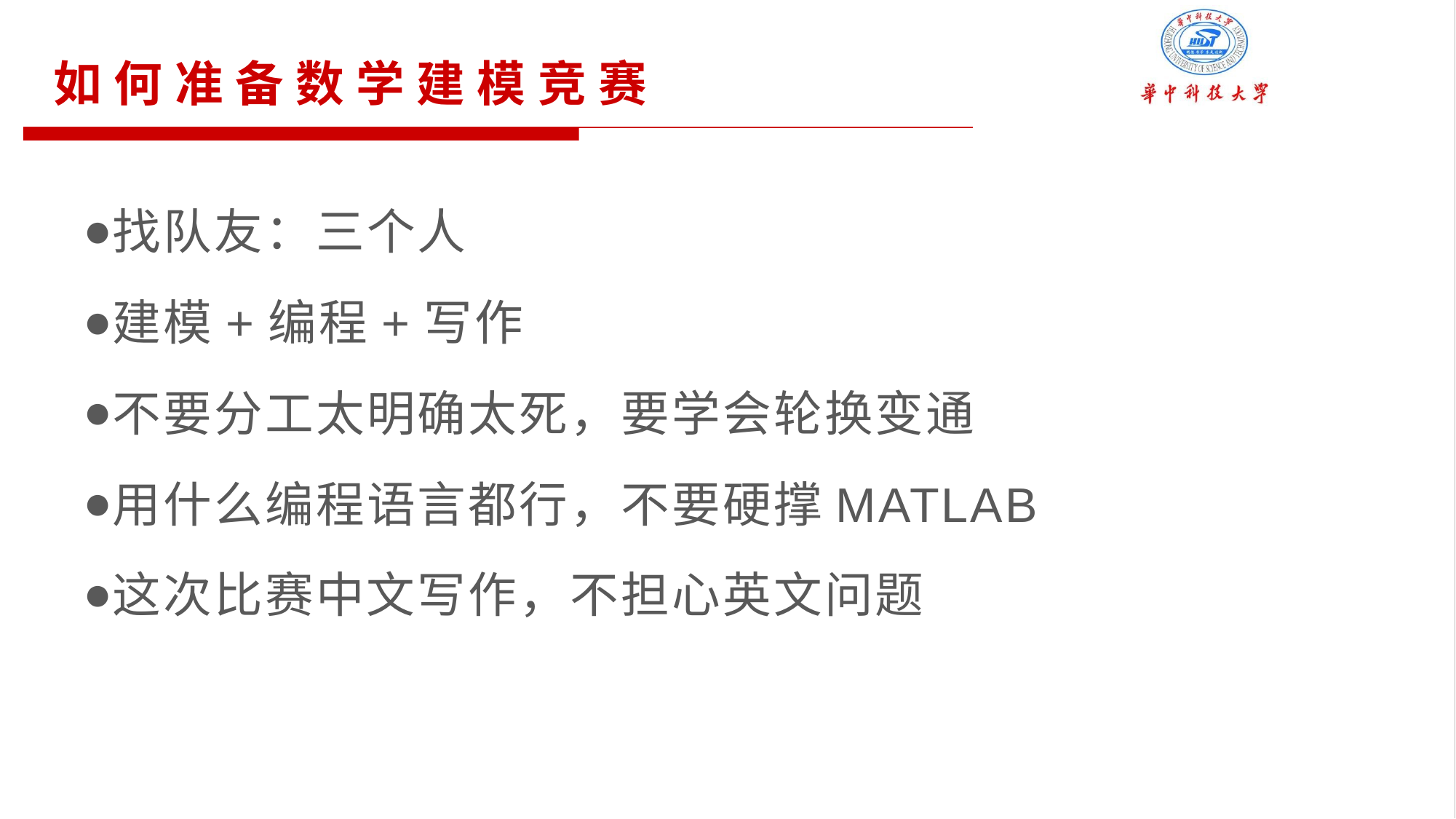

如何准备数学建模竞赛

找队友：三个人
建模+编程+写作
不要分工太明确太死，要学会轮换变通
用什么编程语言都行，不要硬撑MATLAB
这次比赛中文写作，不担心英文问题